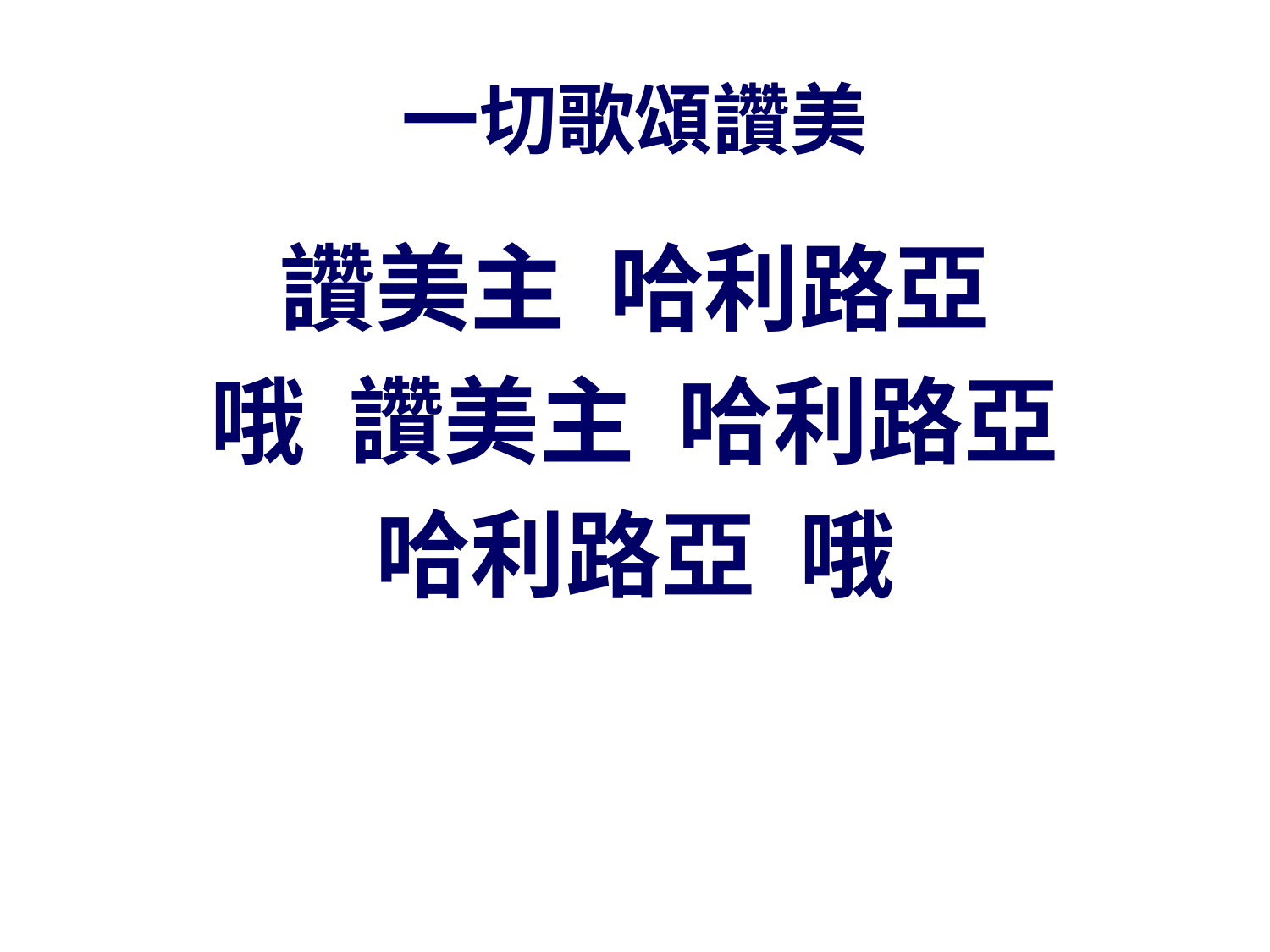

# 一切歌頌讚美
讚美主  哈利路亞
哦  讚美主  哈利路亞
哈利路亞  哦